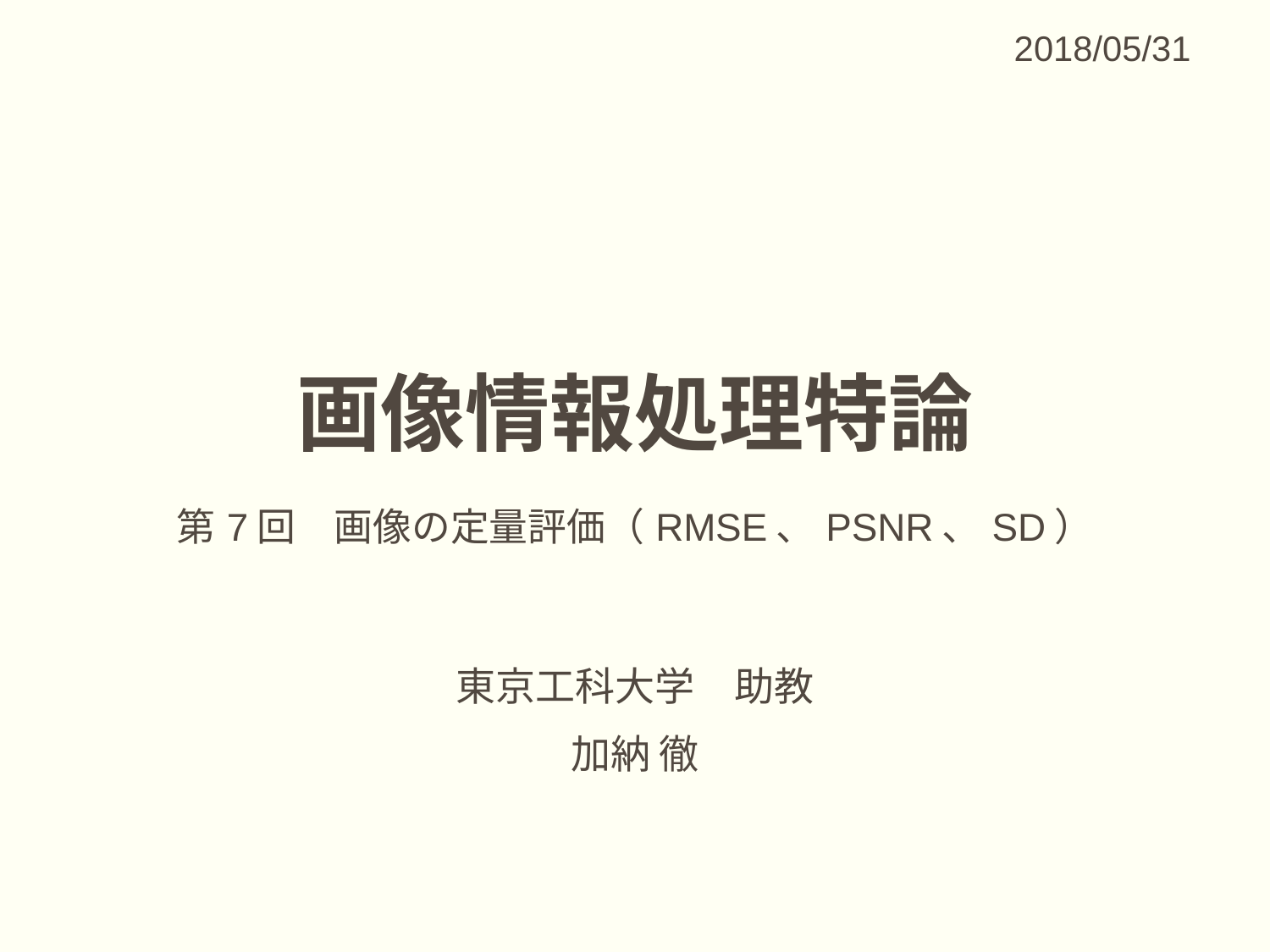

2018/05/31
# 画像情報処理特論 第7回　画像の定量評価（RMSE、PSNR、SD）
東京工科大学　助教
加納 徹